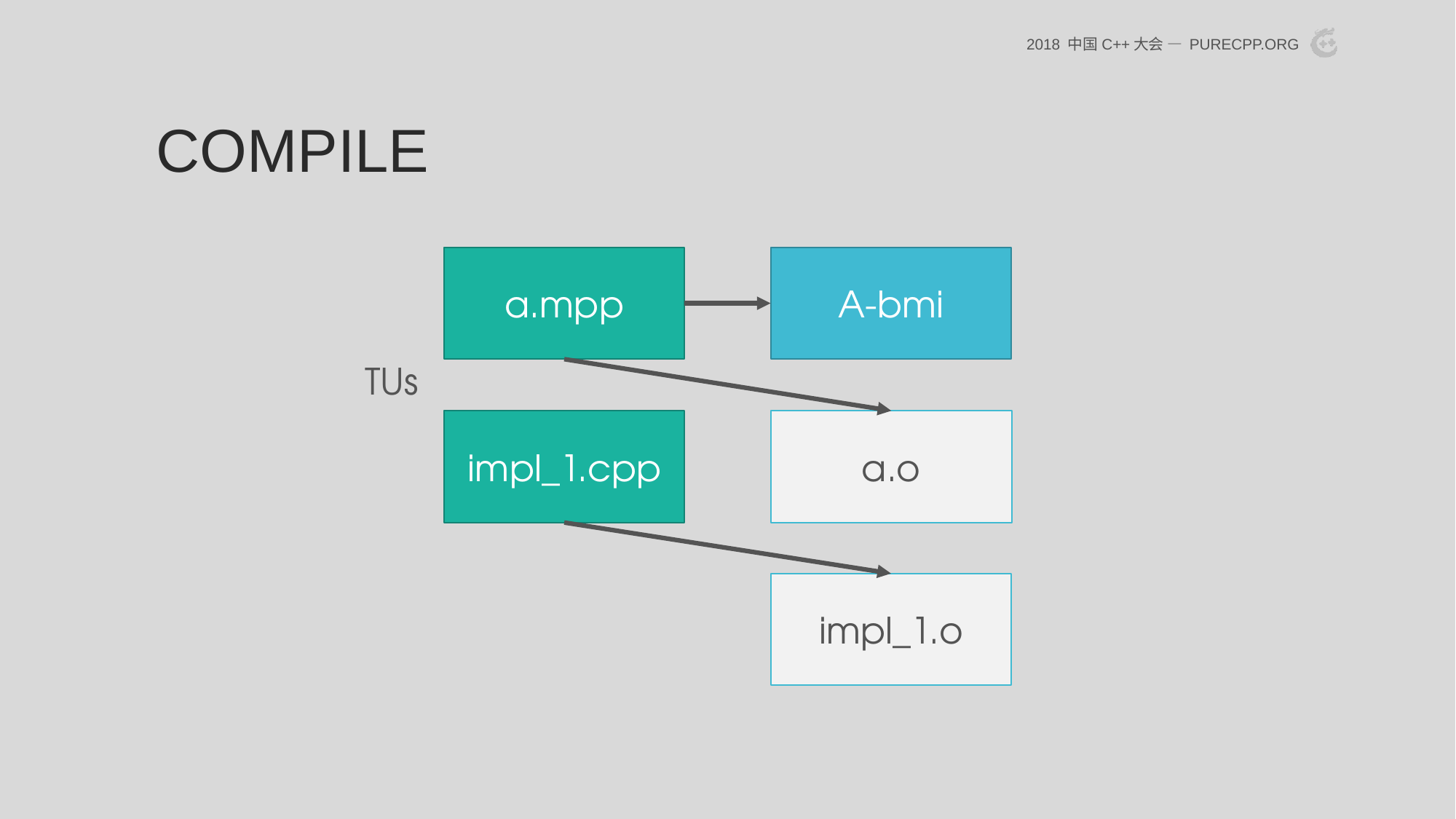

# compile
2018 中国C++大会 — purecpp.org
a.mpp
A-bmi
impl_1.cpp
a.o
impl_1.o
TUs